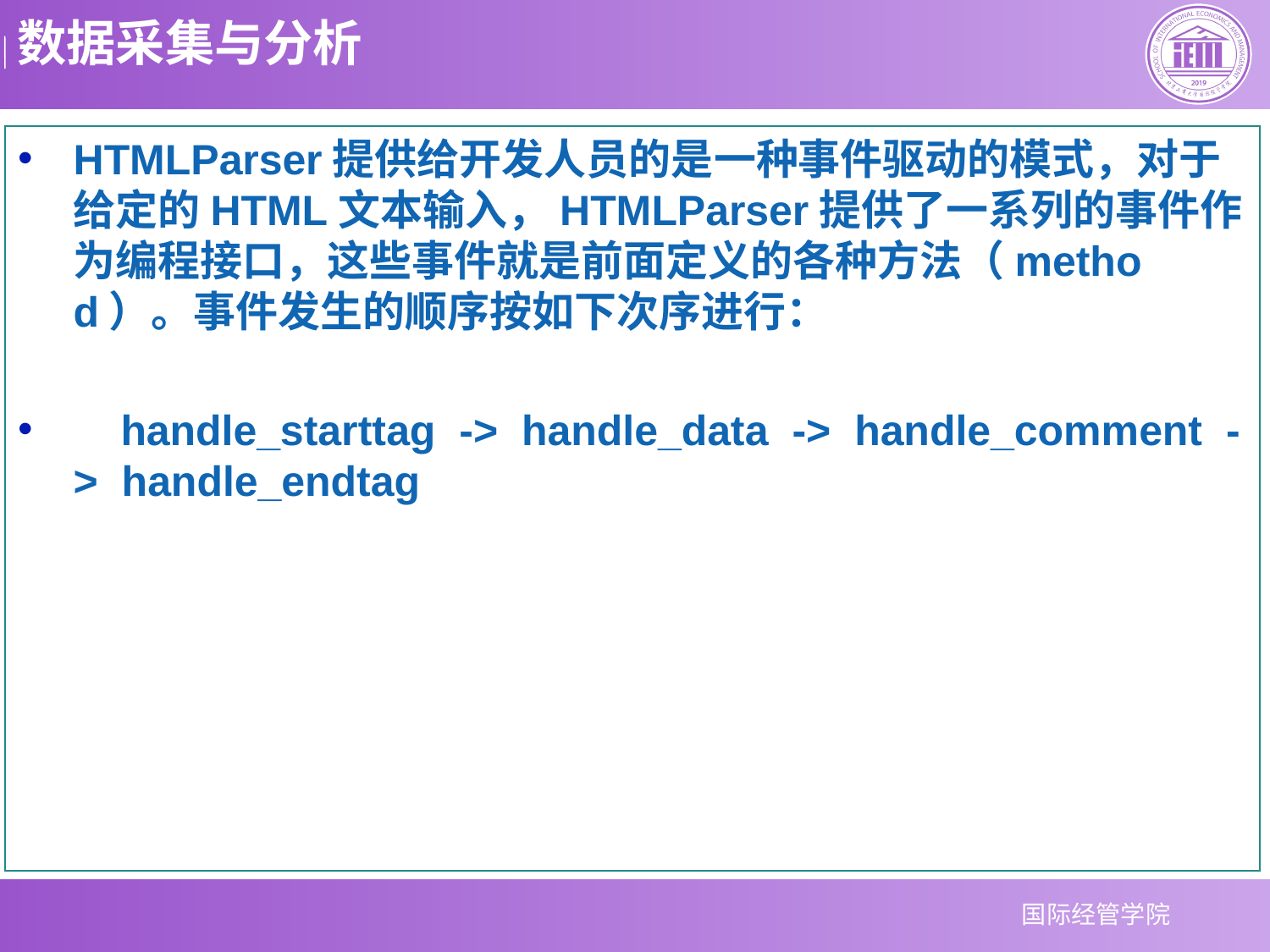

HTMLParser提供给开发人员的是一种事件驱动的模式，对于给定的HTML文本输入，HTMLParser提供了一系列的事件作为编程接口，这些事件就是前面定义的各种方法（method）。事件发生的顺序按如下次序进行：

    handle_starttag  ->  handle_data  ->  handle_comment  ->  handle_endtag